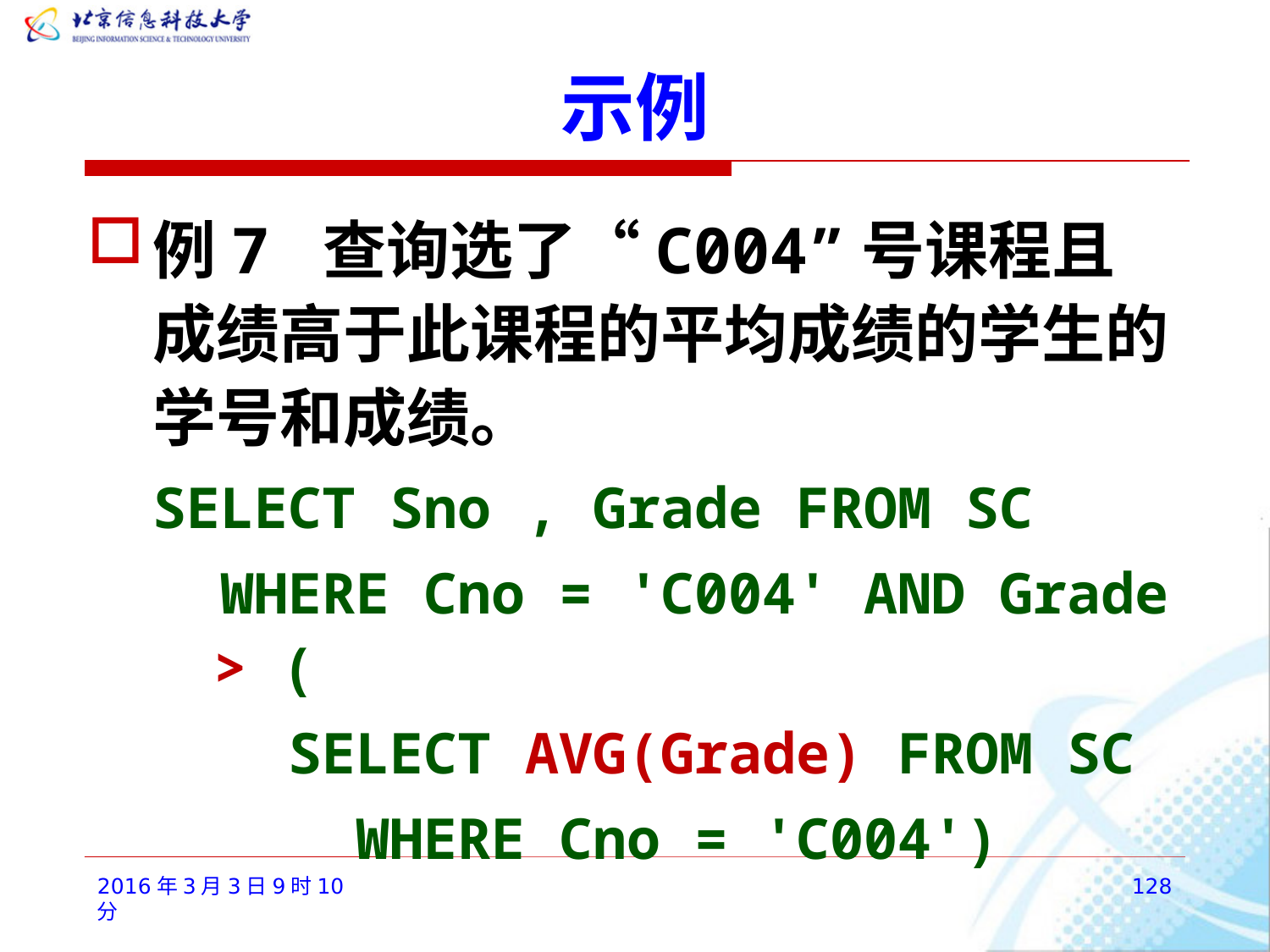

# 示例
例7 查询选了“C004”号课程且成绩高于此课程的平均成绩的学生的学号和成绩。
SELECT Sno , Grade FROM SC
  WHERE Cno = 'C004' AND Grade > (
    SELECT AVG(Grade) FROM SC
      WHERE Cno = 'C004')
2016年3月3日9时10分
128